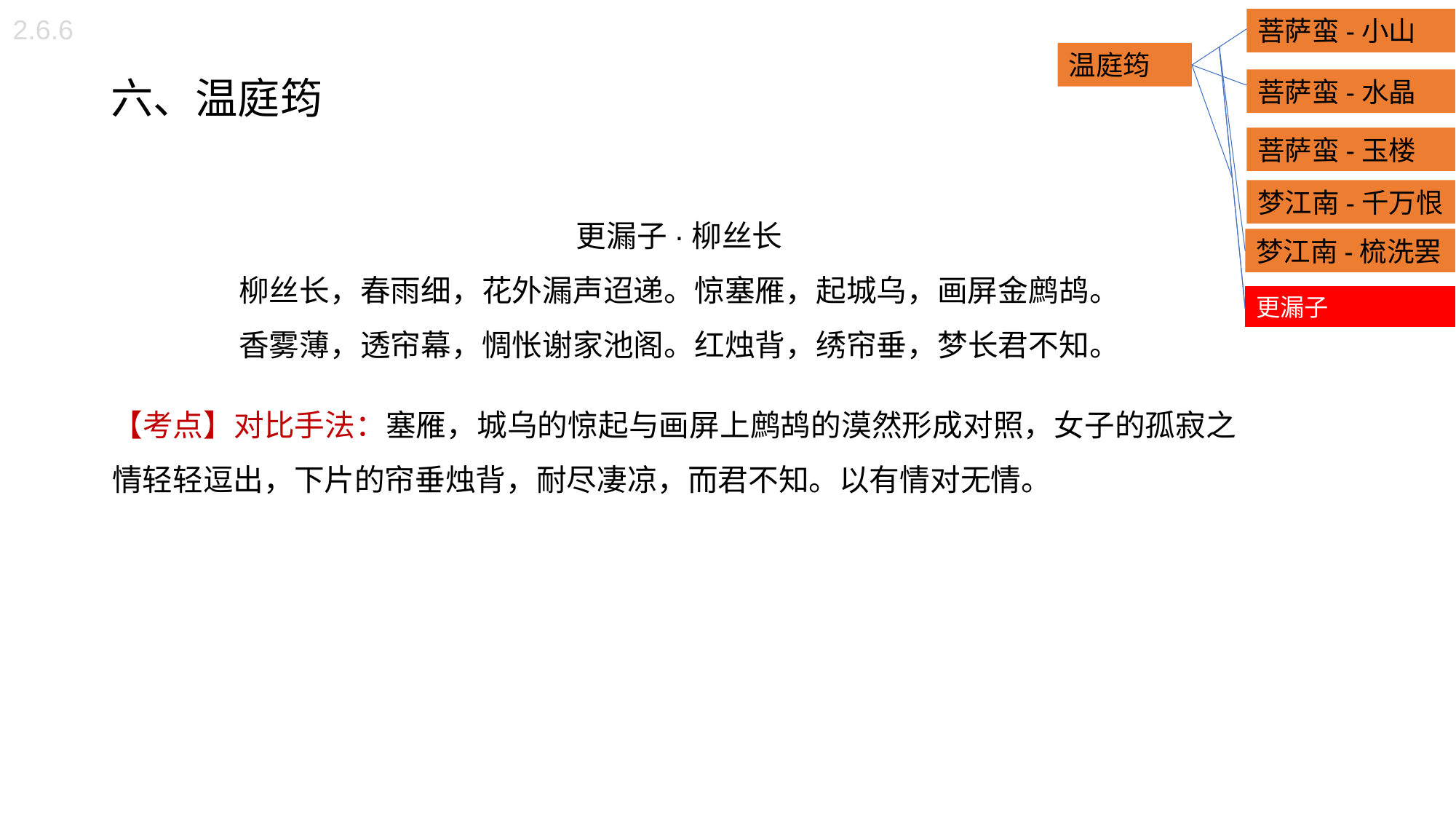

2.6.6
菩萨蛮-小山
温庭筠
六、温庭筠

更漏子·柳丝长
柳丝长，春雨细，花外漏声迢递。惊塞雁，起城乌，画屏金鹧鸪。
香雾薄，透帘幕，惆怅谢家池阁。红烛背，绣帘垂，梦长君不知。
【考点】对比手法：塞雁，城乌的惊起与画屏上鹧鸪的漠然形成对照，女子的孤寂之情轻轻逗出，下片的帘垂烛背，耐尽凄凉，而君不知。以有情对无情。
菩萨蛮-水晶
菩萨蛮-玉楼
梦江南-千万恨
梦江南-梳洗罢
更漏子